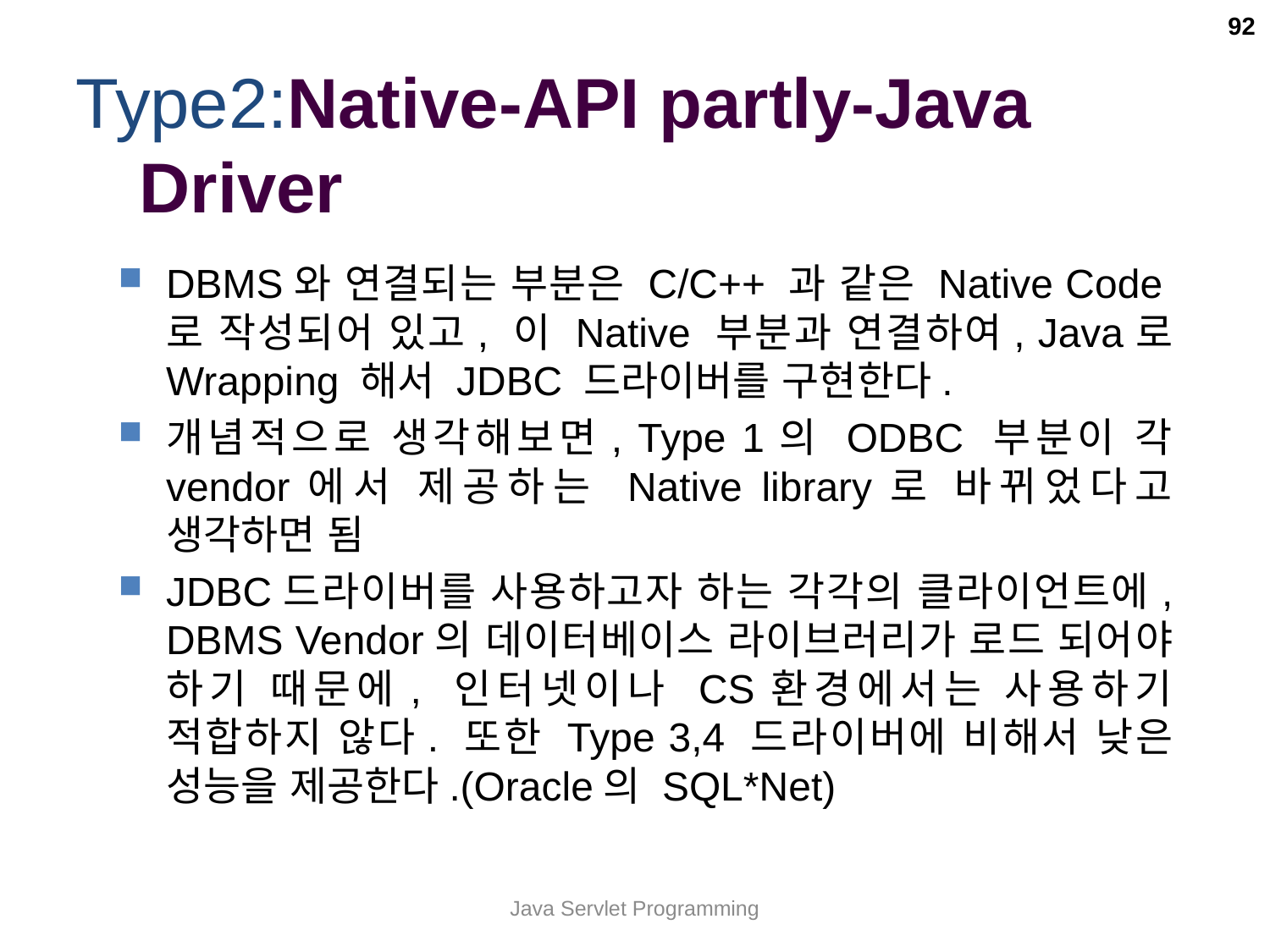

92
Type2:Native-API partly-Java Driver
DBMS와 연결되는 부분은 C/C++ 과 같은 Native Code로 작성되어 있고, 이 Native 부분과 연결하여, Java로 Wrapping 해서 JDBC 드라이버를 구현한다.
개념적으로 생각해보면, Type 1의 ODBC 부분이 각 vendor에서 제공하는 Native library로 바뀌었다고 생각하면 됨
JDBC드라이버를 사용하고자 하는 각각의 클라이언트에, DBMS Vendor의 데이터베이스 라이브러리가 로드 되어야 하기 때문에, 인터넷이나 CS환경에서는 사용하기 적합하지 않다. 또한 Type 3,4 드라이버에 비해서 낮은 성능을 제공한다.(Oracle의 SQL*Net)
Java Servlet Programming